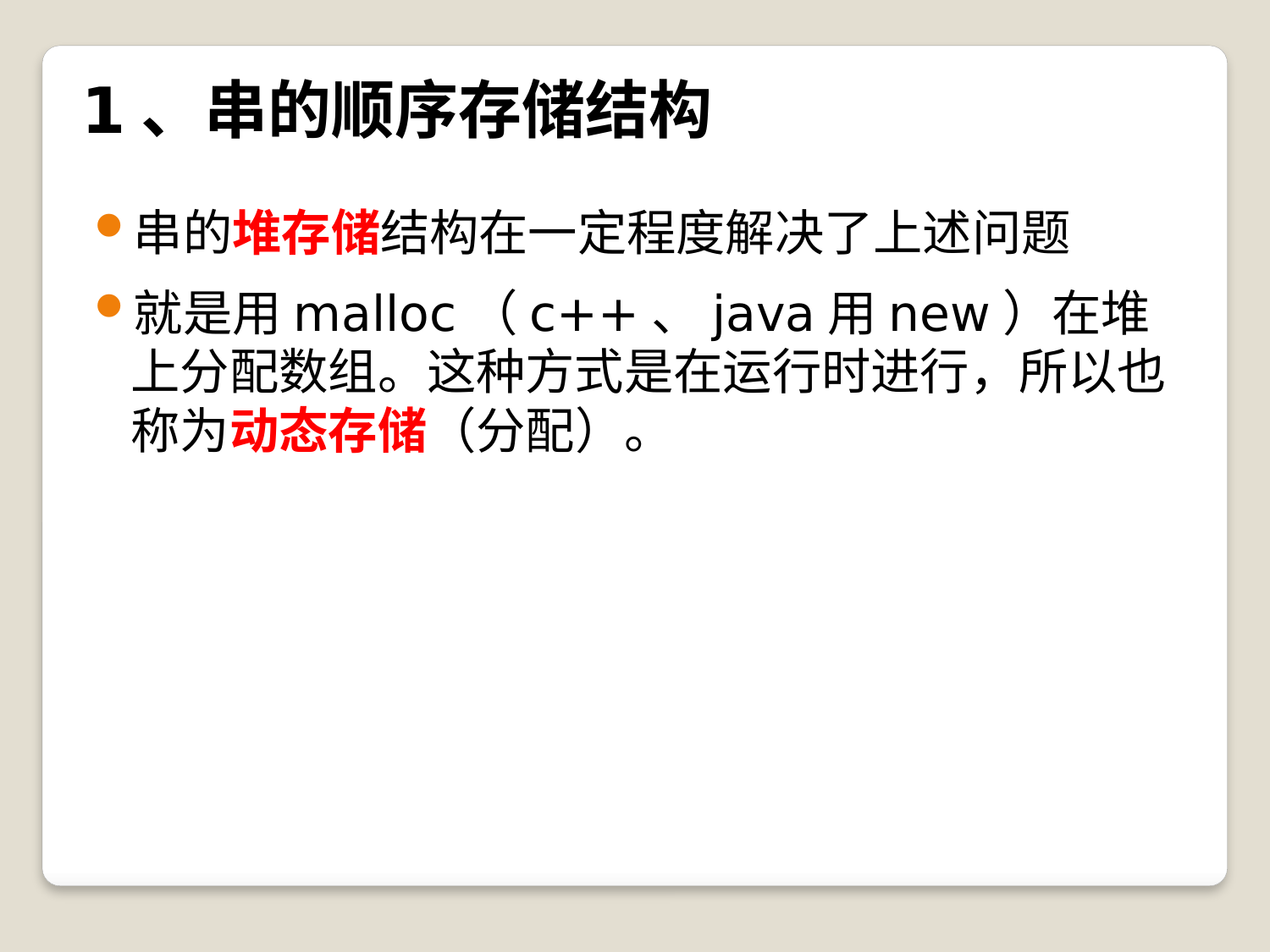

# 1、串的顺序存储结构
串的堆存储结构在一定程度解决了上述问题
就是用malloc（c++、java用new）在堆上分配数组。这种方式是在运行时进行，所以也称为动态存储（分配）。